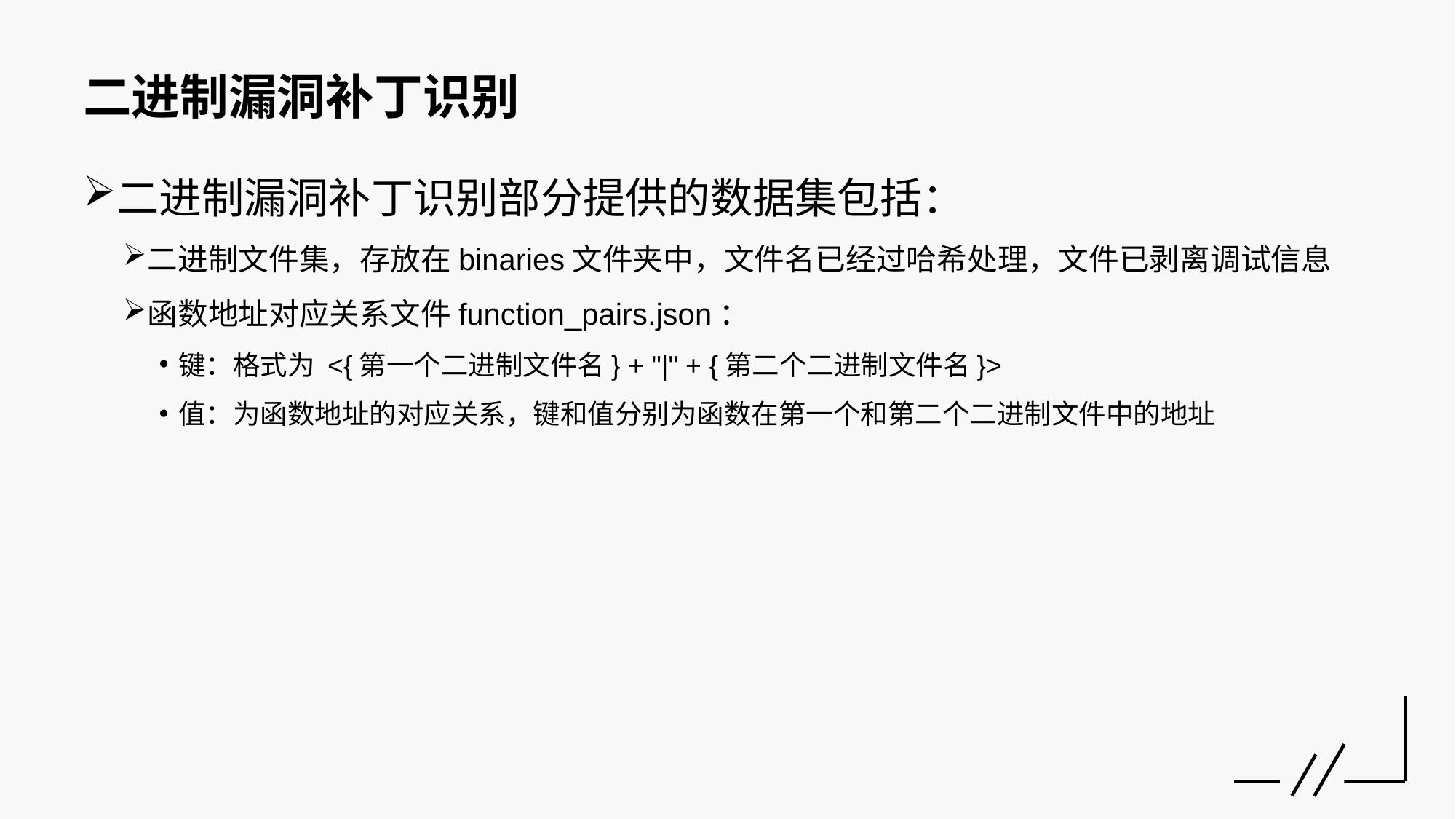

# 二进制漏洞补丁识别
二进制漏洞补丁识别部分提供的数据集包括：
二进制文件集，存放在binaries文件夹中，文件名已经过哈希处理，文件已剥离调试信息
函数地址对应关系文件function_pairs.json：
键：格式为 <{第一个二进制文件名} + "|" + {第二个二进制文件名}>
值：为函数地址的对应关系，键和值分别为函数在第一个和第二个二进制文件中的地址